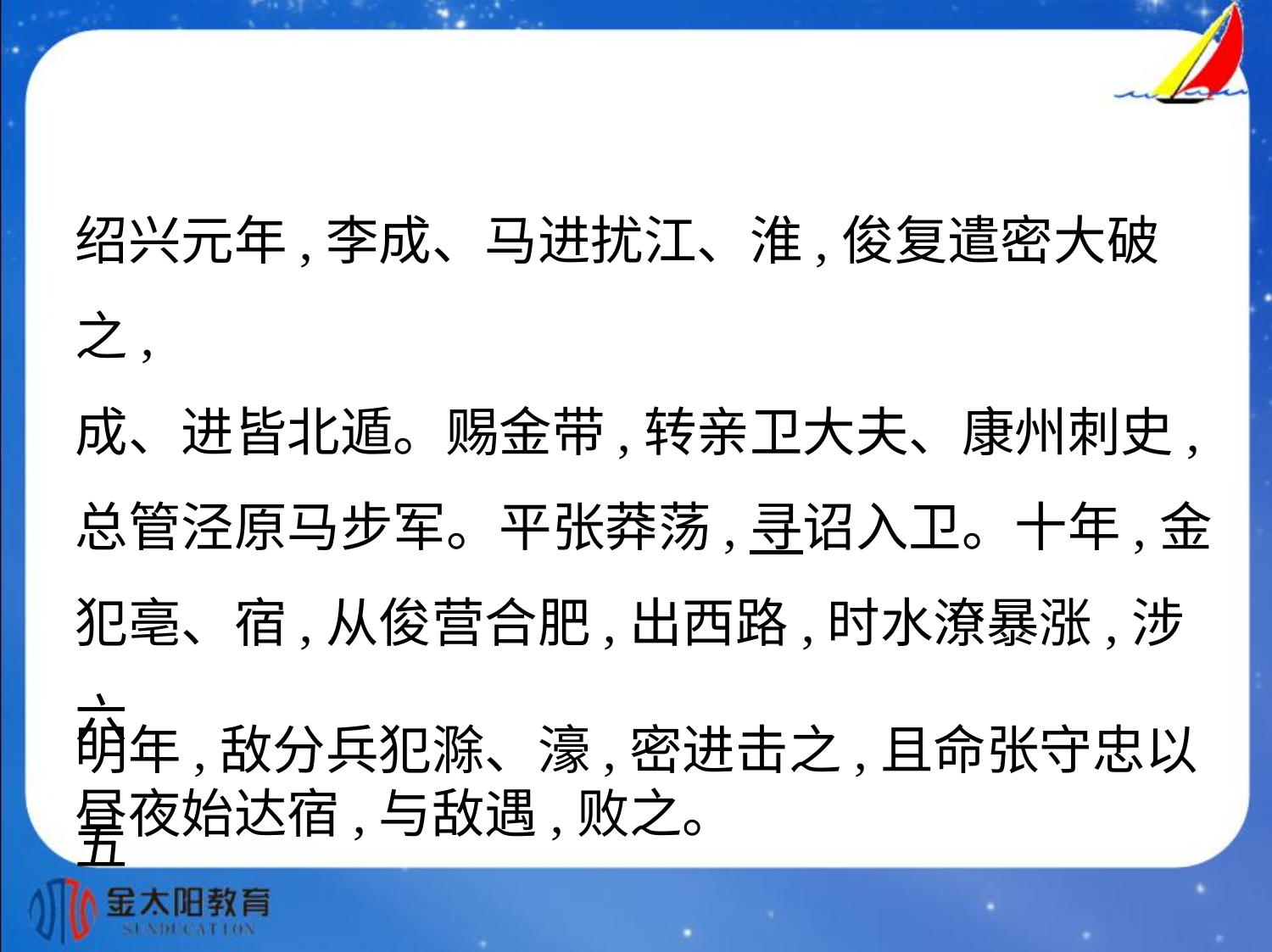

绍兴元年,李成、马进扰江、淮,俊复遣密大破之,
成、进皆北遁。赐金带,转亲卫大夫、康州刺史,
总管泾原马步军。平张莽荡,寻诏入卫。十年,金
犯亳、宿,从俊营合肥,出西路,时水潦暴涨,涉六
昼夜始达宿,与敌遇,败之。
明年,敌分兵犯滁、濠,密进击之,且命张守忠以五